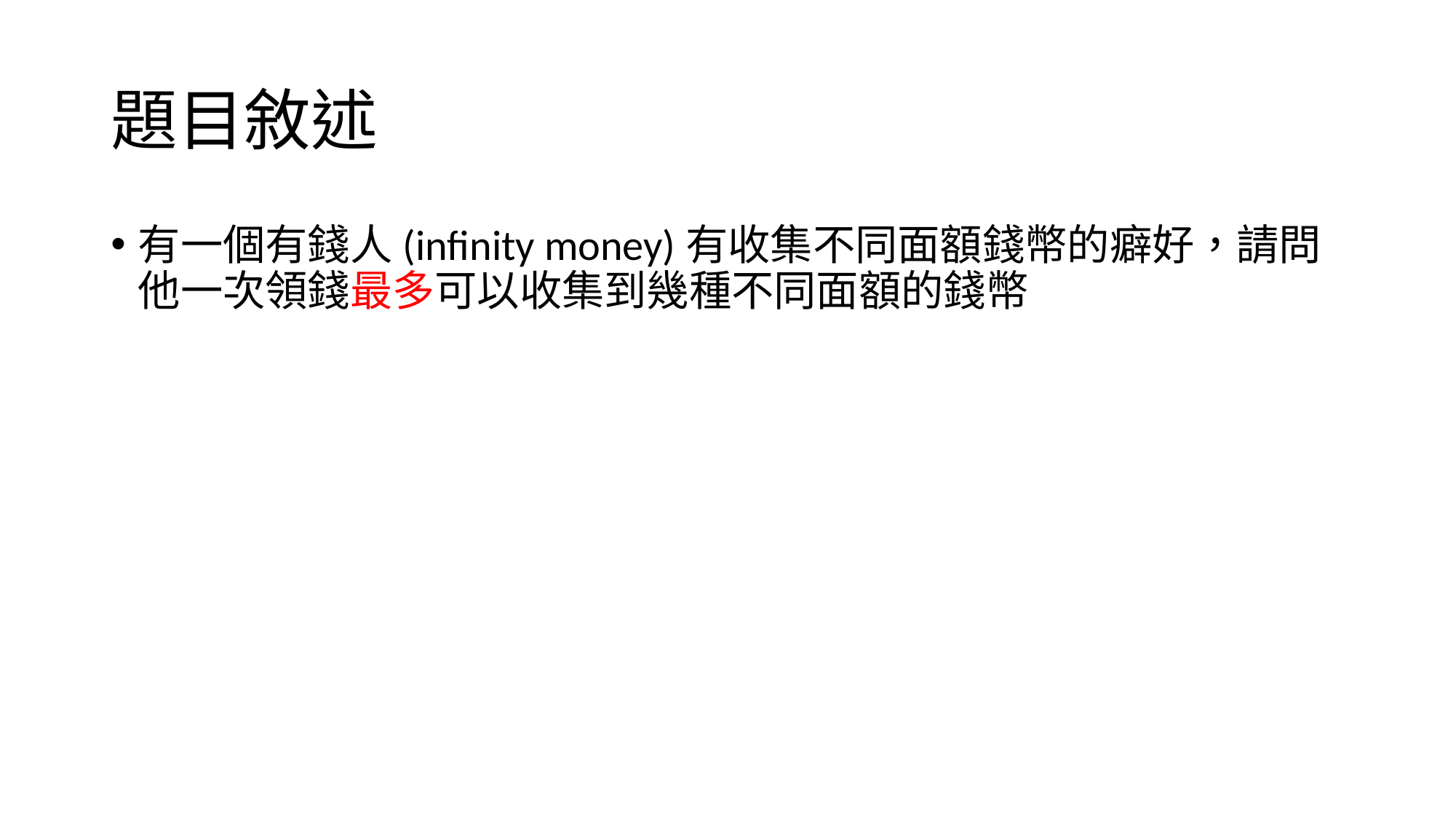

# 題目敘述
有一個有錢人(infinity money)有收集不同面額錢幣的癖好，請問他一次領錢最多可以收集到幾種不同面額的錢幣